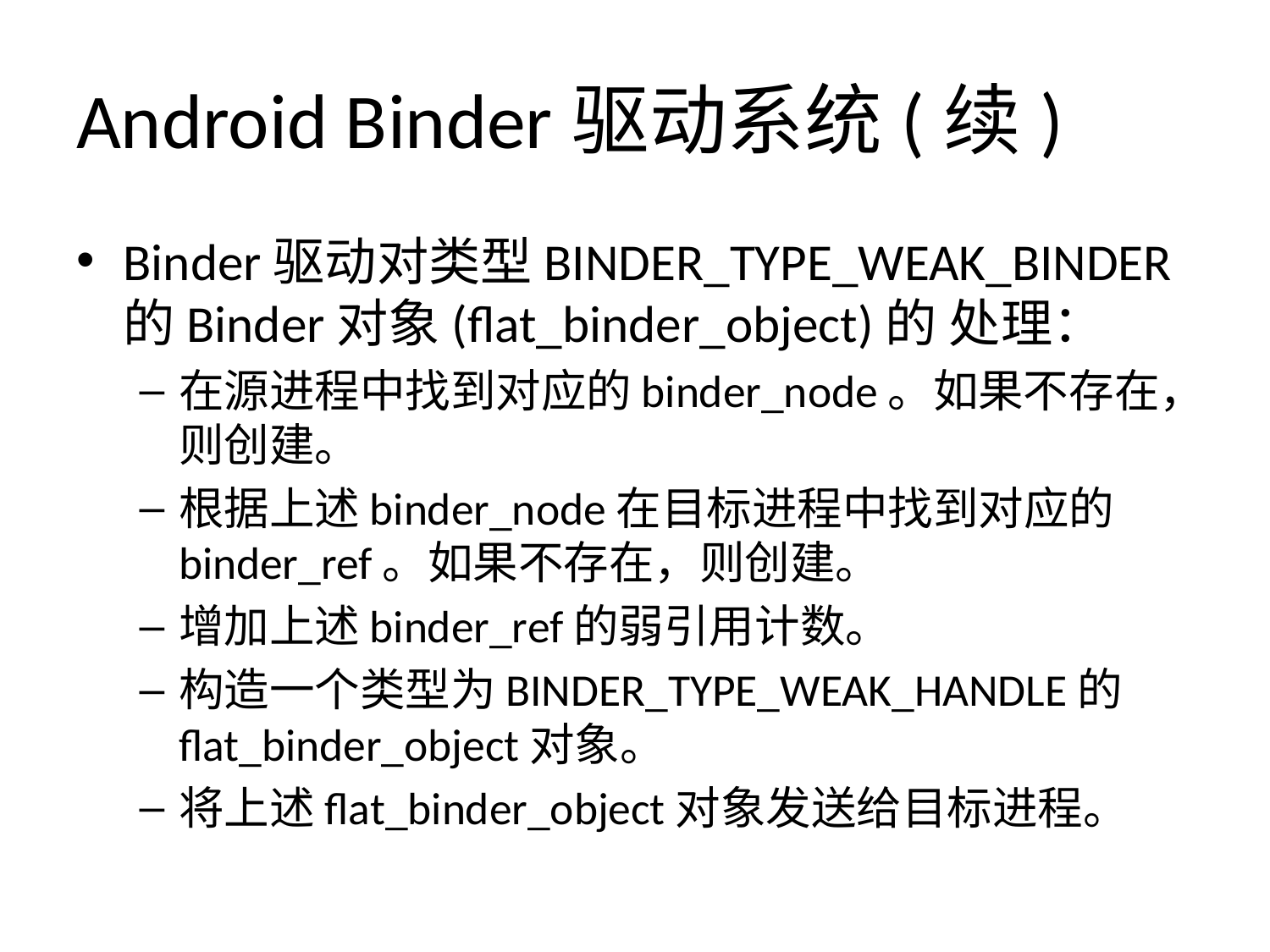

# Android Binder驱动系统(续)
Binder驱动对类型BINDER_TYPE_WEAK_BINDER 的Binder对象(flat_binder_object)的 处理：
在源进程中找到对应的binder_node。如果不存在，则创建。
根据上述binder_node在目标进程中找到对应的binder_ref。如果不存在，则创建。
增加上述binder_ref的弱引用计数。
构造一个类型为BINDER_TYPE_WEAK_HANDLE的flat_binder_object对象。
将上述flat_binder_object对象发送给目标进程。